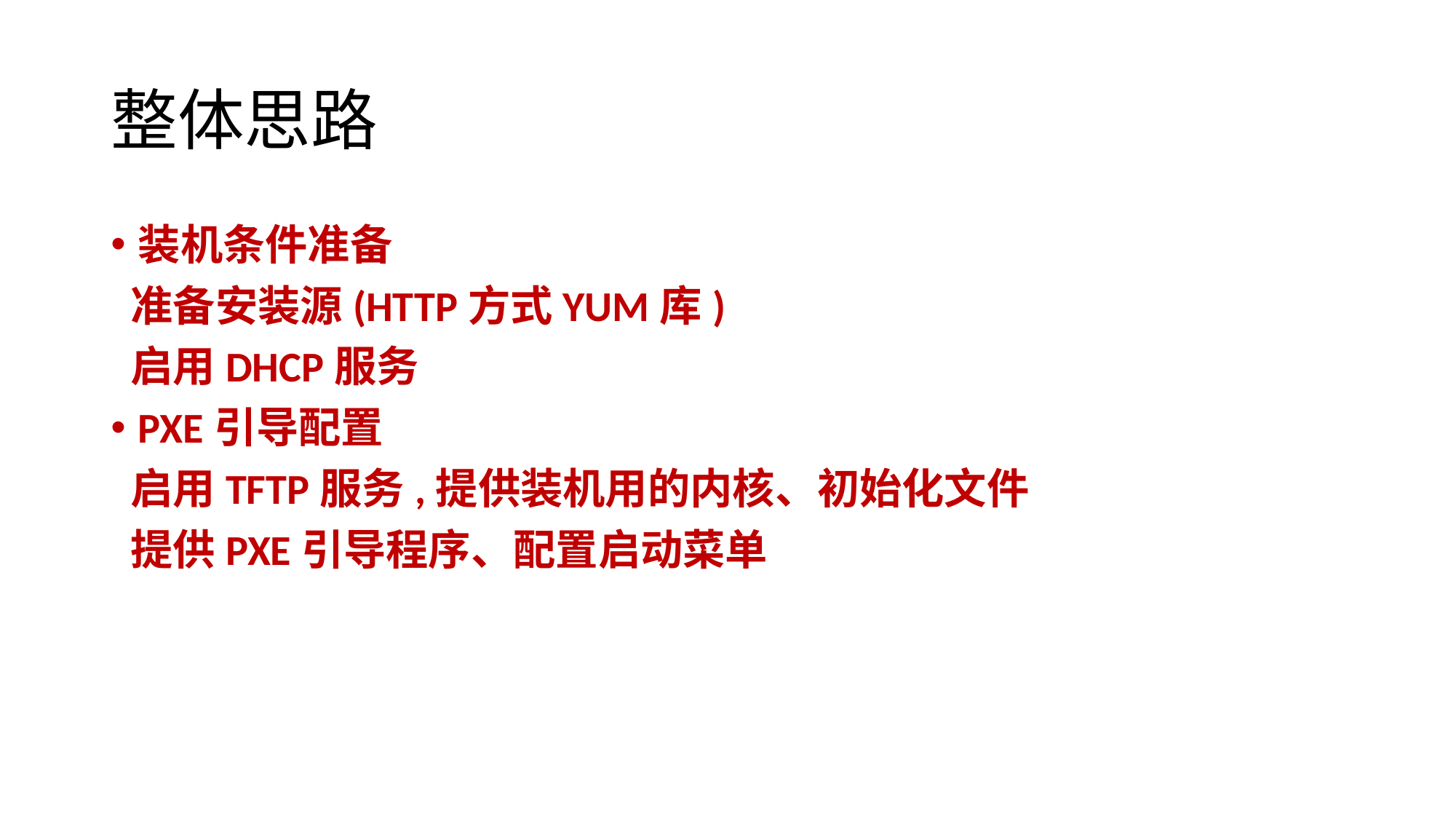

# 整体思路
装机条件准备
 准备安装源(HTTP方式YUM库)
 启用DHCP服务
PXE引导配置
 启用TFTP服务,提供装机用的内核、初始化文件
 提供PXE引导程序、配置启动菜单